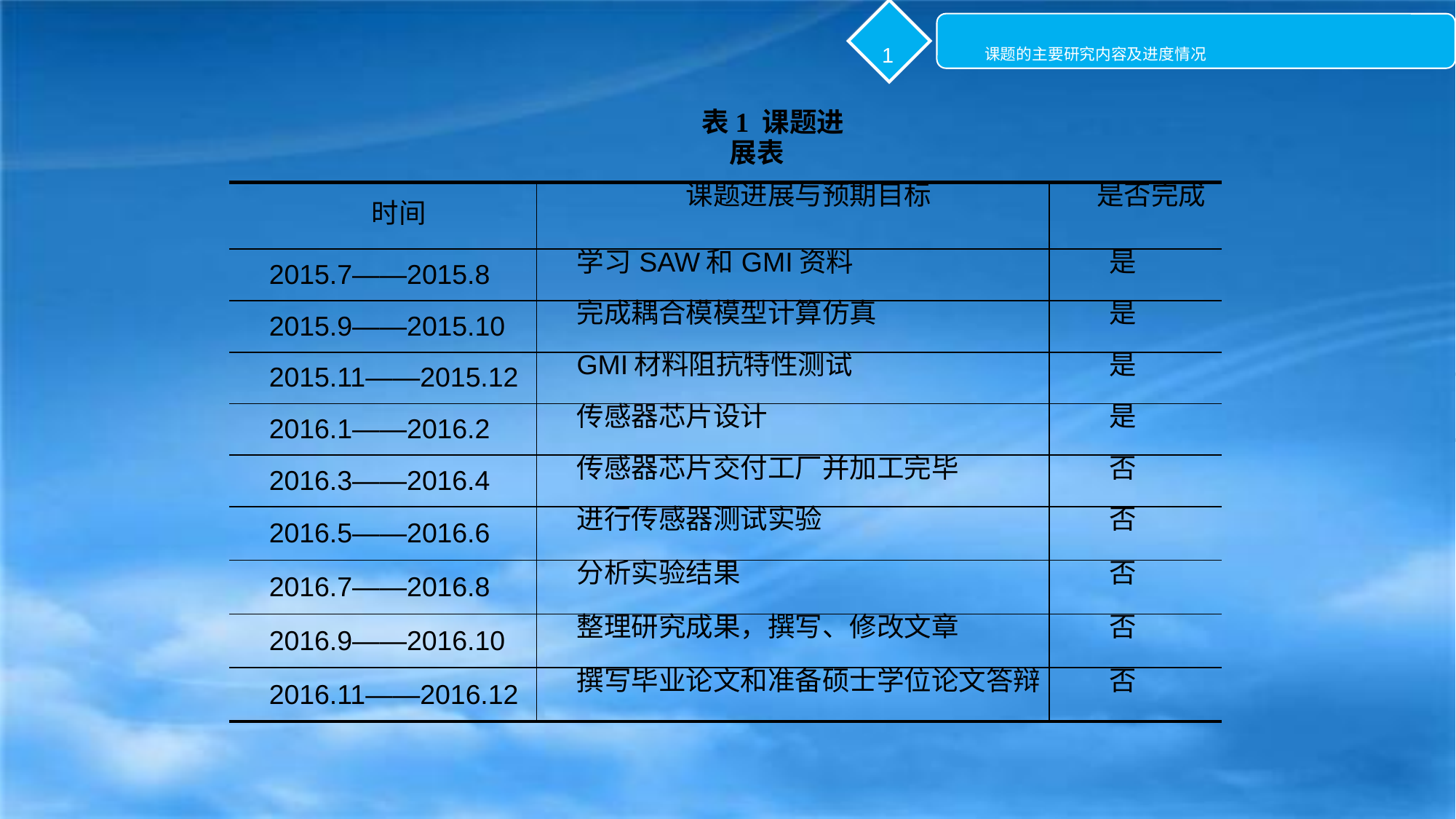

1

 课题的主要研究内容及进度情况
表1 课题进展表
| 时间 | 课题进展与预期目标 | 是否完成 |
| --- | --- | --- |
| 2015.7——2015.8 | 学习SAW和GMI资料 | 是 |
| 2015.9——2015.10 | 完成耦合模模型计算仿真 | 是 |
| 2015.11——2015.12 | GMI材料阻抗特性测试 | 是 |
| 2016.1——2016.2 | 传感器芯片设计 | 是 |
| 2016.3——2016.4 | 传感器芯片交付工厂并加工完毕 | 否 |
| 2016.5——2016.6 | 进行传感器测试实验 | 否 |
| 2016.7——2016.8 | 分析实验结果 | 否 |
| 2016.9——2016.10 | 整理研究成果，撰写、修改文章 | 否 |
| 2016.11——2016.12 | 撰写毕业论文和准备硕士学位论文答辩 | 否 |